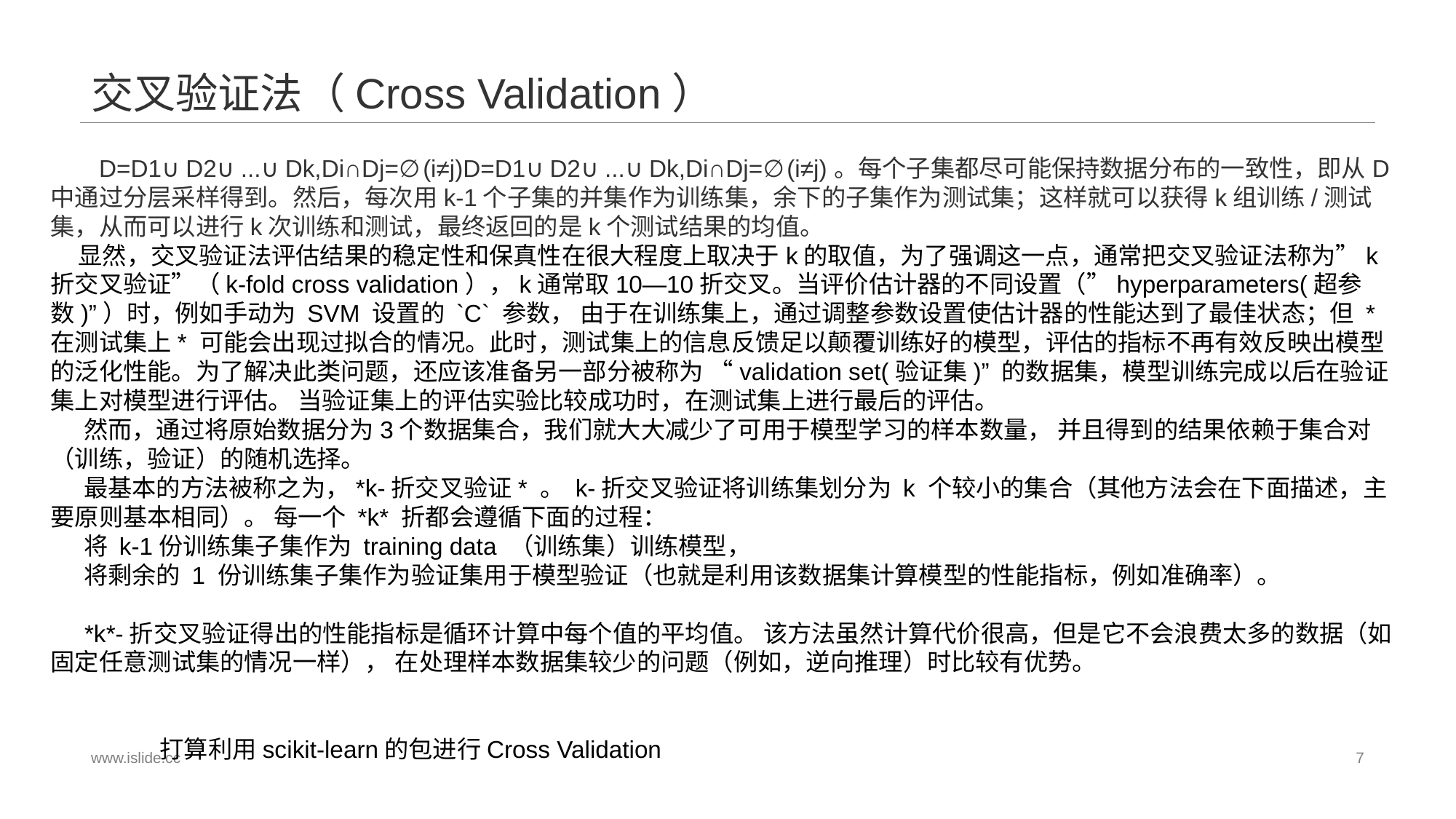

# 交叉验证法（Cross Validation）
  D=D1∪D2∪...∪Dk,Di∩Dj=∅(i≠j)D=D1∪D2∪...∪Dk,Di∩Dj=∅(i≠j)。每个子集都尽可能保持数据分布的一致性，即从D中通过分层采样得到。然后，每次用k-1个子集的并集作为训练集，余下的子集作为测试集；这样就可以获得k组训练/测试集，从而可以进行k次训练和测试，最终返回的是k个测试结果的均值。
    显然，交叉验证法评估结果的稳定性和保真性在很大程度上取决于k的取值，为了强调这一点，通常把交叉验证法称为”k折交叉验证”（k-fold cross validation），k通常取10—10折交叉。当评价估计器的不同设置（”hyperparameters(超参数)”）时，例如手动为 SVM 设置的 `C` 参数， 由于在训练集上，通过调整参数设置使估计器的性能达到了最佳状态；但 *在测试集上* 可能会出现过拟合的情况。此时，测试集上的信息反馈足以颠覆训练好的模型，评估的指标不再有效反映出模型的泛化性能。为了解决此类问题，还应该准备另一部分被称为 “validation set(验证集)” 的数据集，模型训练完成以后在验证集上对模型进行评估。 当验证集上的评估实验比较成功时，在测试集上进行最后的评估。
     然而，通过将原始数据分为3个数据集合，我们就大大减少了可用于模型学习的样本数量， 并且得到的结果依赖于集合对（训练，验证）的随机选择。
     最基本的方法被称之为，*k-折交叉验证* 。 k-折交叉验证将训练集划分为 k 个较小的集合（其他方法会在下面描述，主要原则基本相同）。 每一个 *k* 折都会遵循下面的过程：
     将 k-1份训练集子集作为 training data （训练集）训练模型，
     将剩余的 1 份训练集子集作为验证集用于模型验证（也就是利用该数据集计算模型的性能指标，例如准确率）。

     *k*-折交叉验证得出的性能指标是循环计算中每个值的平均值。 该方法虽然计算代价很高，但是它不会浪费太多的数据（如固定任意测试集的情况一样）， 在处理样本数据集较少的问题（例如，逆向推理）时比较有优势。

	打算利用scikit-learn的包进行Cross Validation
www.islide.cc
7